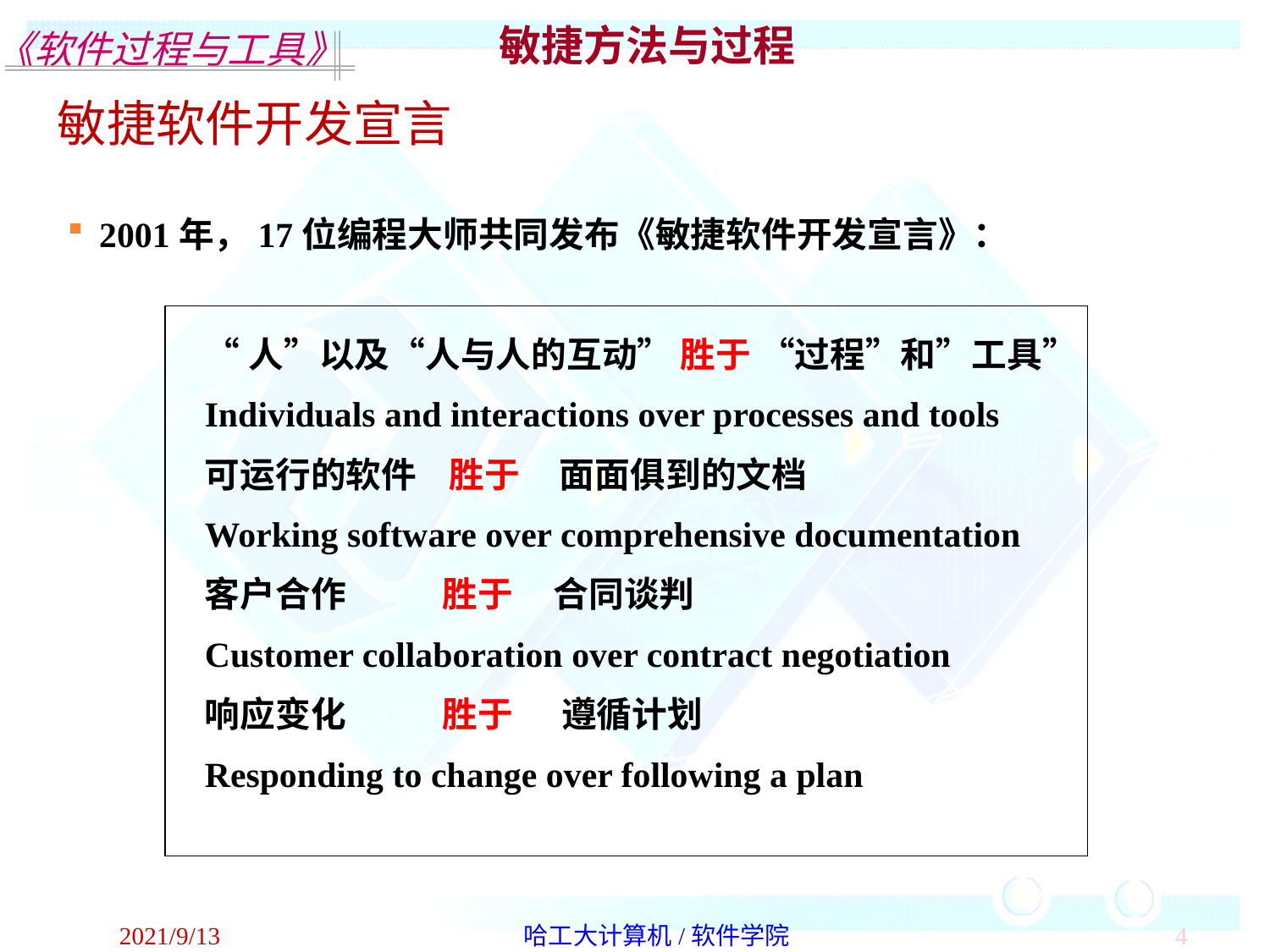

敏捷方法与过程
敏捷软件开发宣言
2001年，17位编程大师共同发布《敏捷软件开发宣言》：

“人”以及“人与人的互动” 胜于 “过程”和”工具”
Individuals and interactions over processes and tools
可运行的软件    胜于     面面俱到的文档
Working software over comprehensive documentation
客户合作            胜于     合同谈判
Customer collaboration over contract negotiation
响应变化            胜于      遵循计划
Responding to change over following a plan